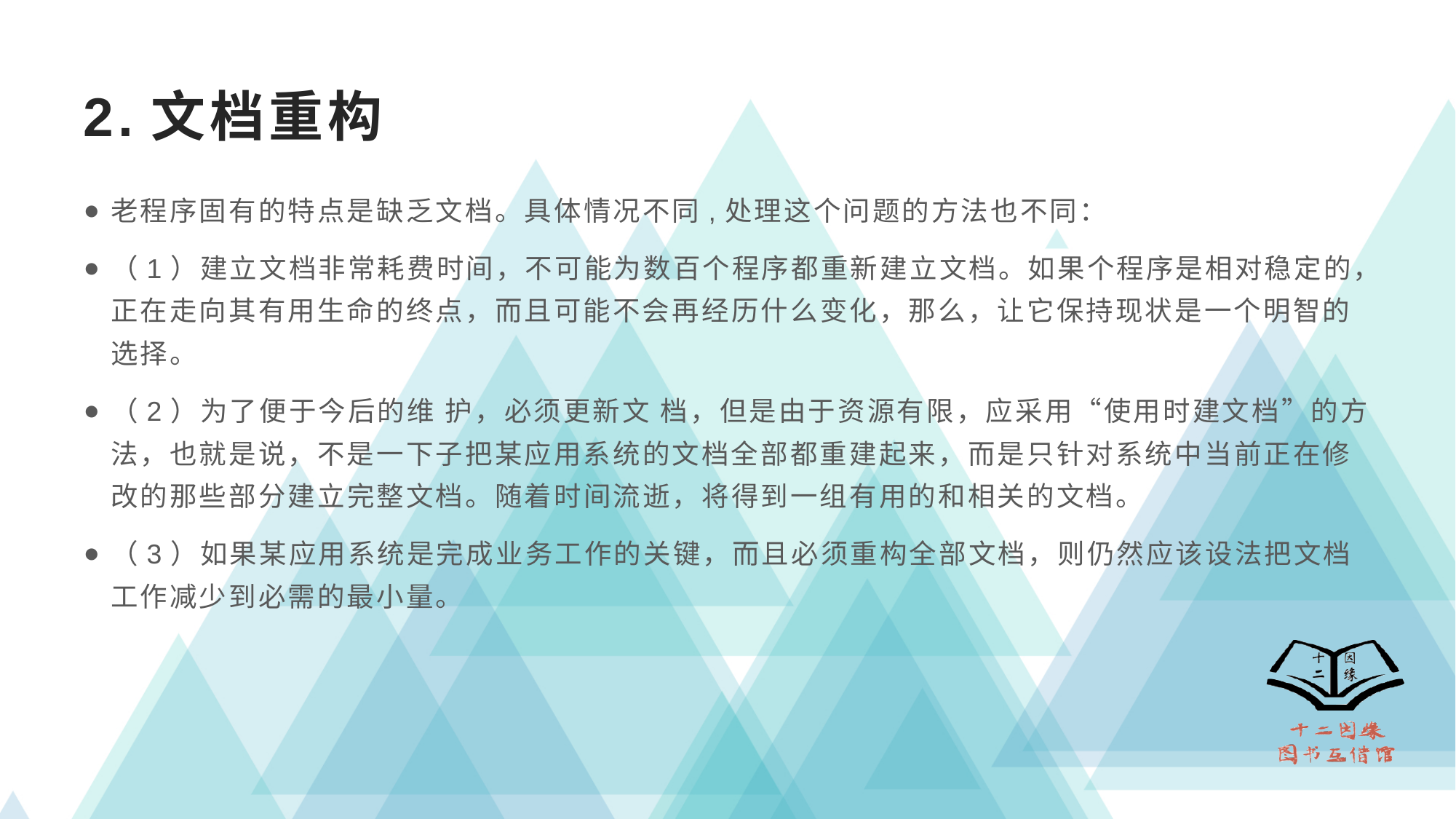

# 2.文档重构
老程序固有的特点是缺乏文档。具体情况不同,处理这个问题的方法也不同：
（1）建立文档非常耗费时间，不可能为数百个程序都重新建立文档。如果个程序是相对稳定的，正在走向其有用生命的终点，而且可能不会再经历什么变化，那么，让它保持现状是一个明智的选择。
（2）为了便于今后的维 护，必须更新文 档，但是由于资源有限，应采用“使用时建文档”的方法，也就是说，不是一下子把某应用系统的文档全部都重建起来，而是只针对系统中当前正在修改的那些部分建立完整文档。随着时间流逝，将得到一组有用的和相关的文档。
（3）如果某应用系统是完成业务工作的关键，而且必须重构全部文档，则仍然应该设法把文档工作减少到必需的最小量。